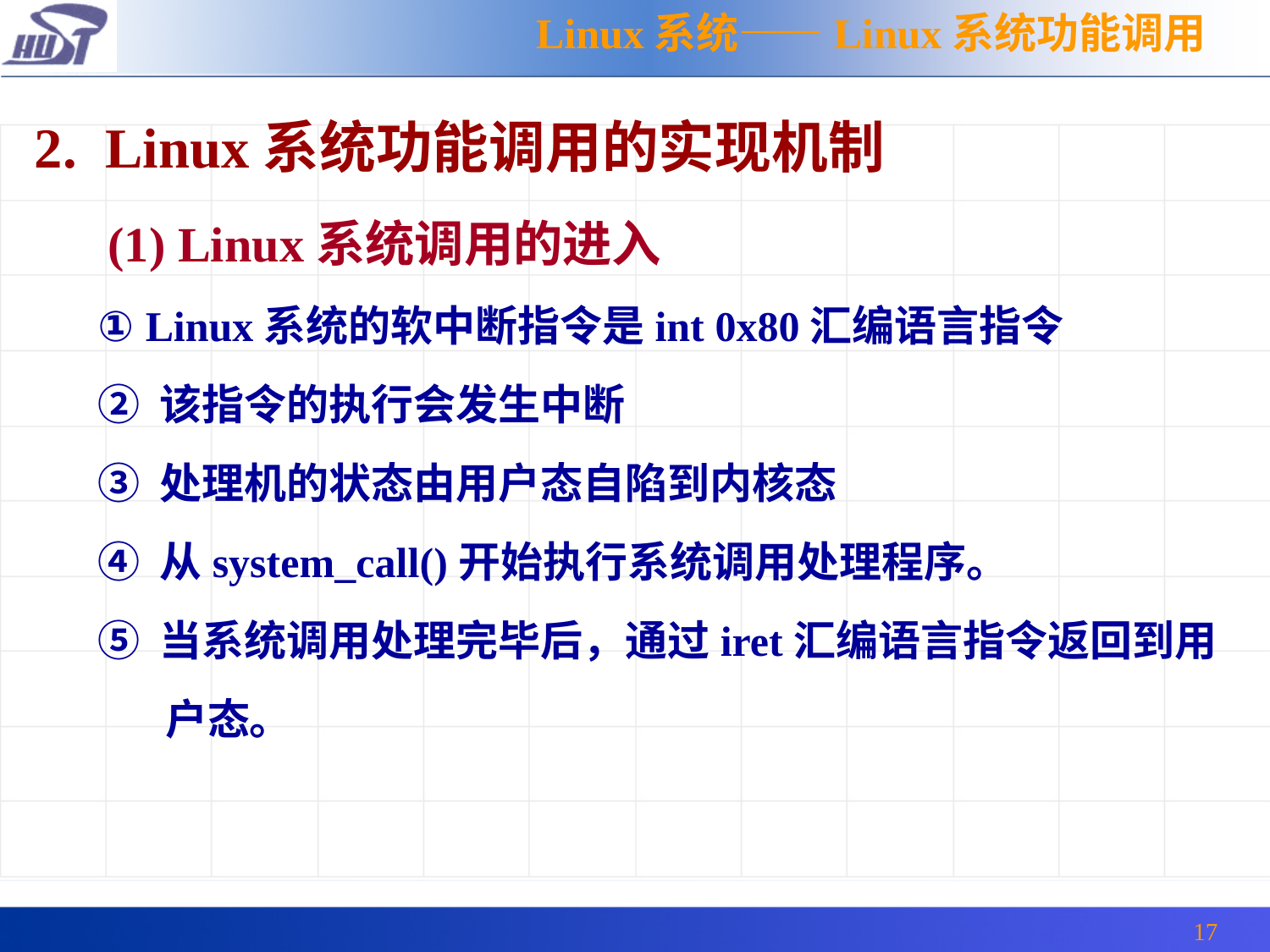

Linux系统——Linux系统功能调用
2.  Linux系统功能调用的实现机制
      (1) Linux系统调用的进入
① Linux系统的软中断指令是int 0x80汇编语言指令
② 该指令的执行会发生中断
③ 处理机的状态由用户态自陷到内核态
④ 从system_call()开始执行系统调用处理程序。
⑤ 当系统调用处理完毕后，通过iret汇编语言指令返回到用
      户态。
17